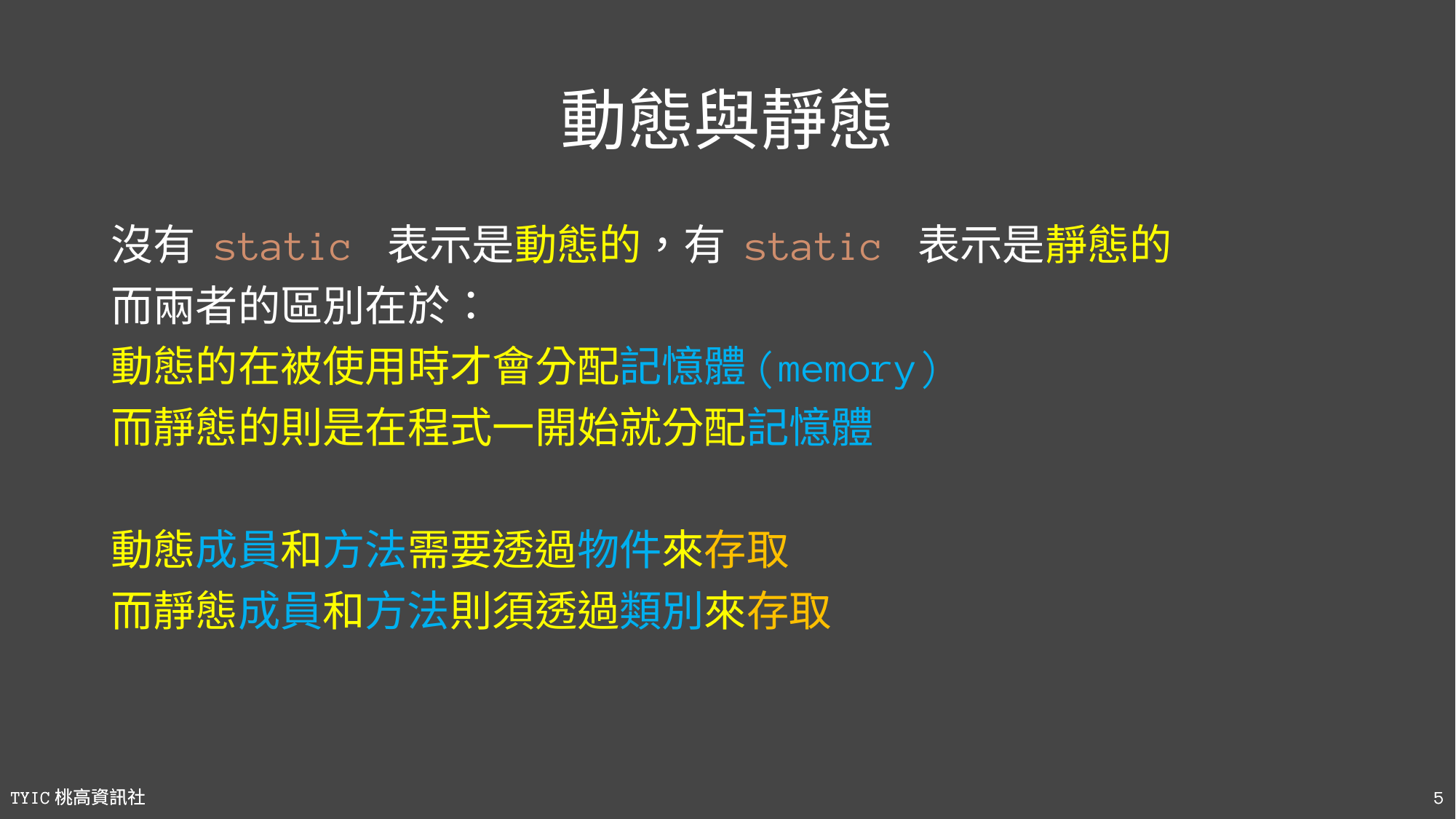

# 動態與靜態
沒有 static 表示是動態的，有 static 表示是靜態的
而兩者的區別在於：
動態的在被使用時才會分配記憶體(memory)
而靜態的則是在程式一開始就分配記憶體

動態成員和方法需要透過物件來存取
而靜態成員和方法則須透過類別來存取